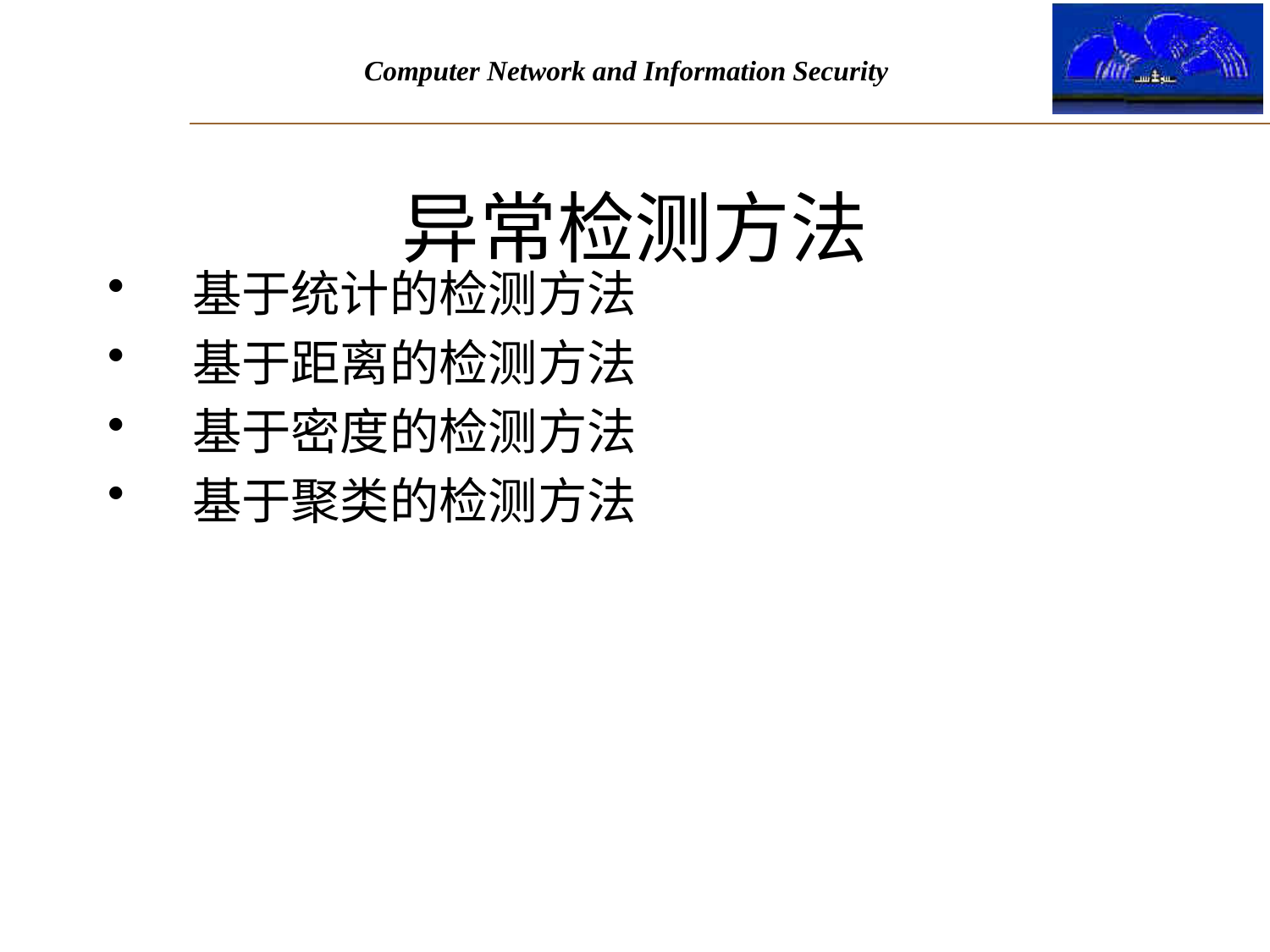

# 异常检测方法
基于统计的检测方法
基于距离的检测方法
基于密度的检测方法
基于聚类的检测方法